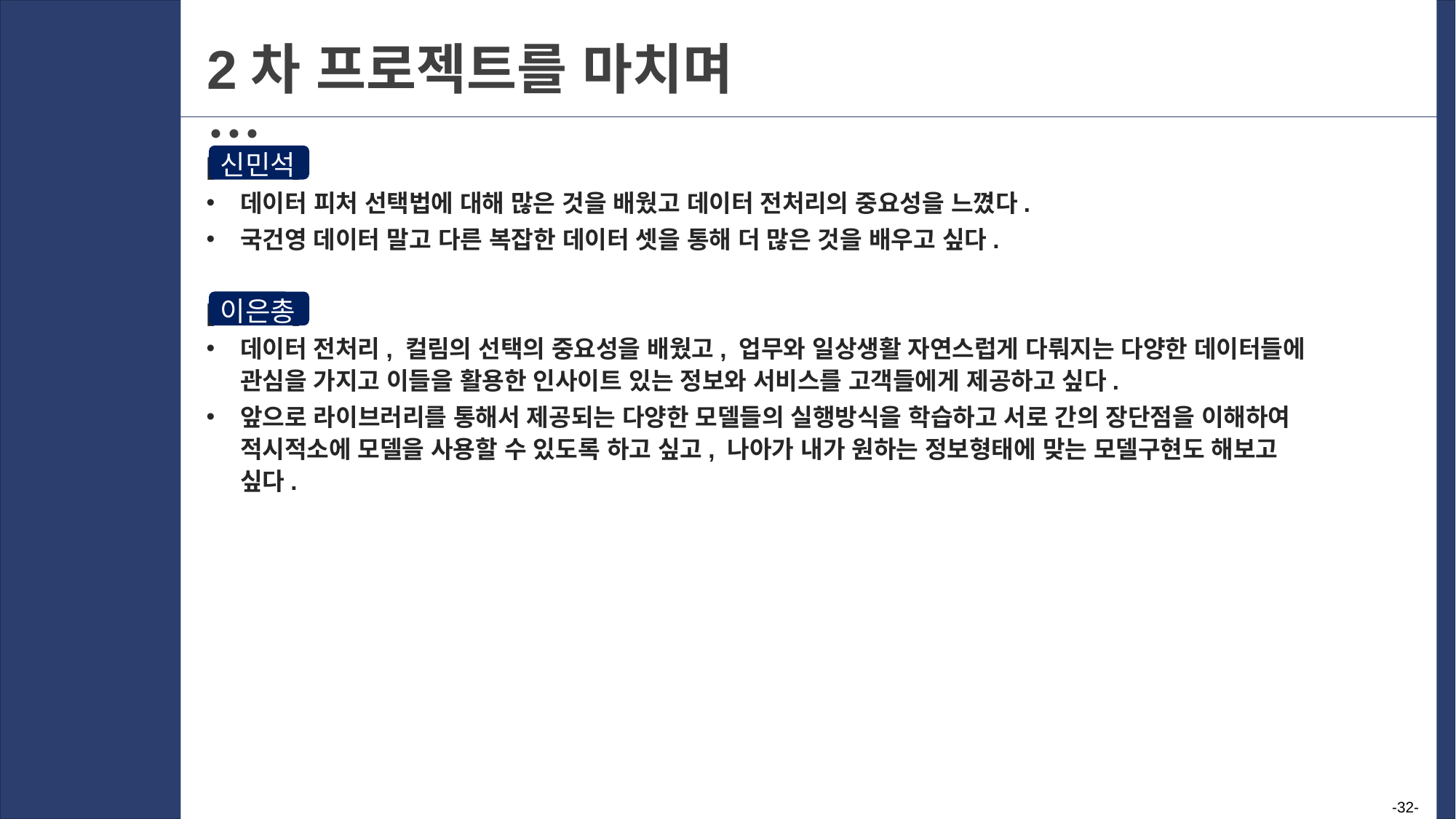

07
2차 프로젝트를 마치며…
신민석
[신민석]
데이터 피처 선택법에 대해 많은 것을 배웠고 데이터 전처리의 중요성을 느꼈다.
국건영 데이터 말고 다른 복잡한 데이터 셋을 통해 더 많은 것을 배우고 싶다.

[이은총]
데이터 전처리, 컬림의 선택의 중요성을 배웠고, 업무와 일상생활 자연스럽게 다뤄지는 다양한 데이터들에 관심을 가지고 이들을 활용한 인사이트 있는 정보와 서비스를 고객들에게 제공하고 싶다.
앞으로 라이브러리를 통해서 제공되는 다양한 모델들의 실행방식을 학습하고 서로 간의 장단점을 이해하여 적시적소에 모델을 사용할 수 있도록 하고 싶고, 나아가 내가 원하는 정보형태에 맞는 모델구현도 해보고 싶다.

이은총